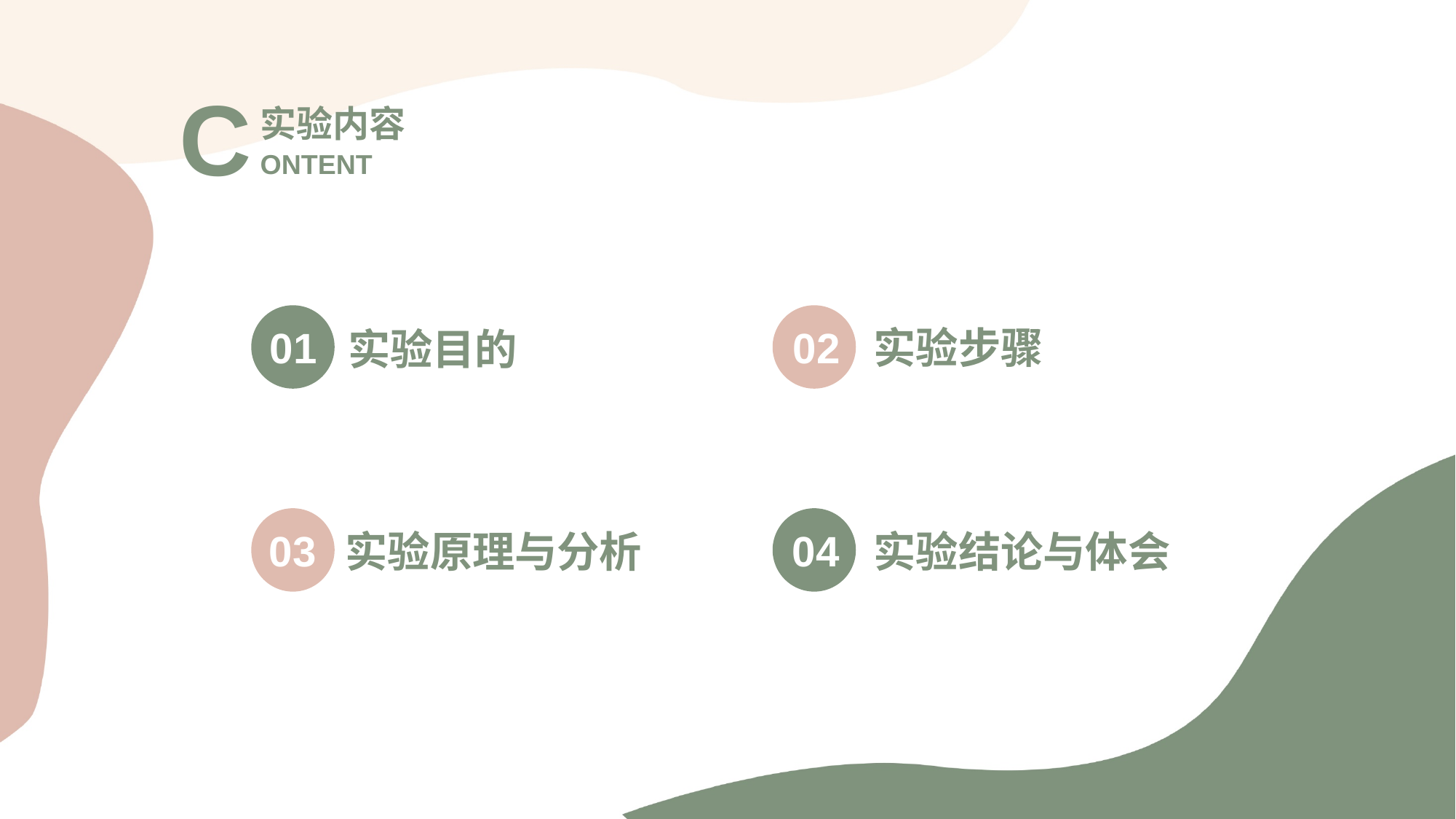

C
实验内容
ONTENT

实验步骤
01
02
实验目的

03
04
实验原理与分析
实验结论与体会